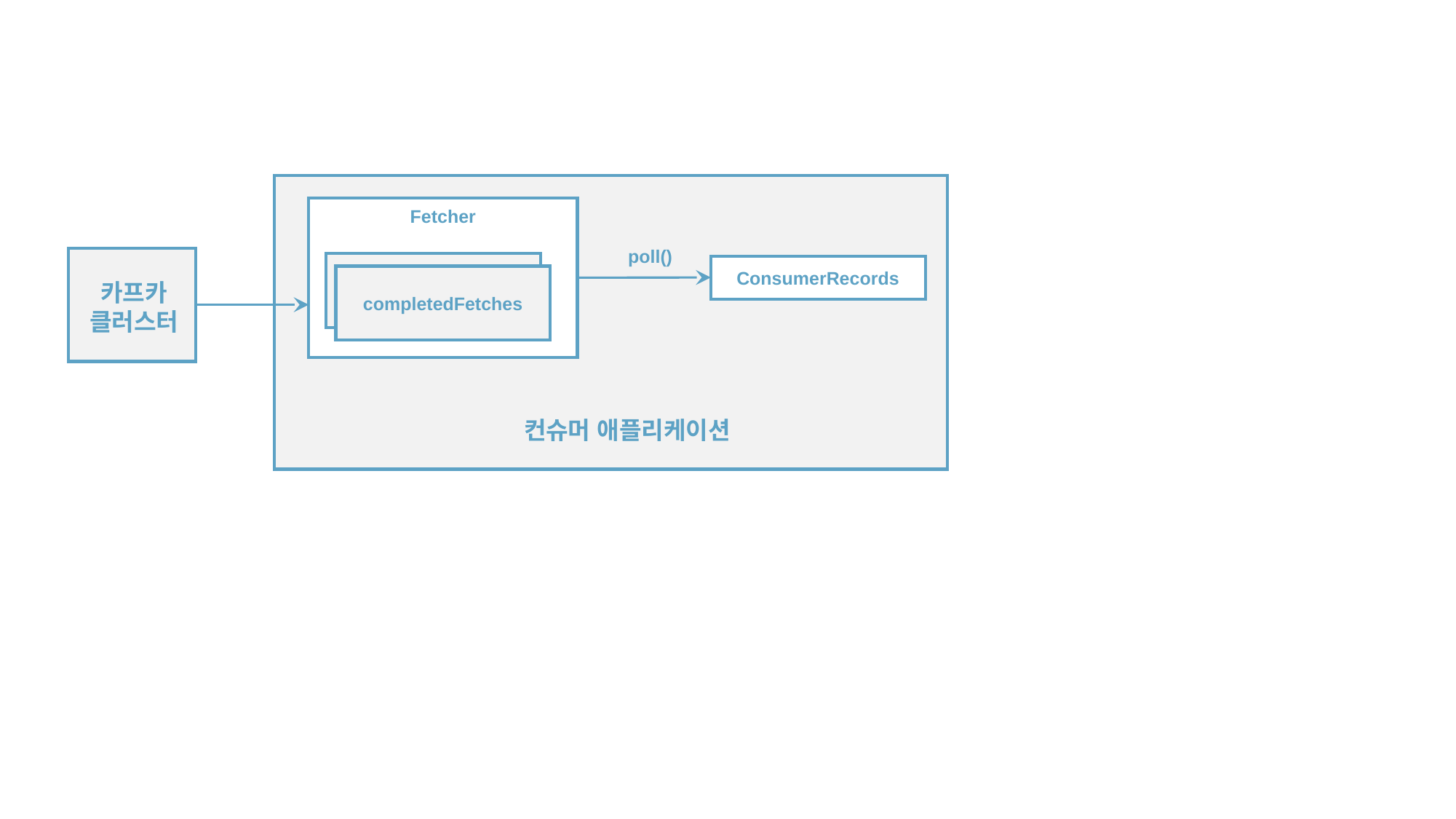

Fetcher
poll()

ConsumerRecords

카프카 클러스터
completedFetches
컨슈머 애플리케이션